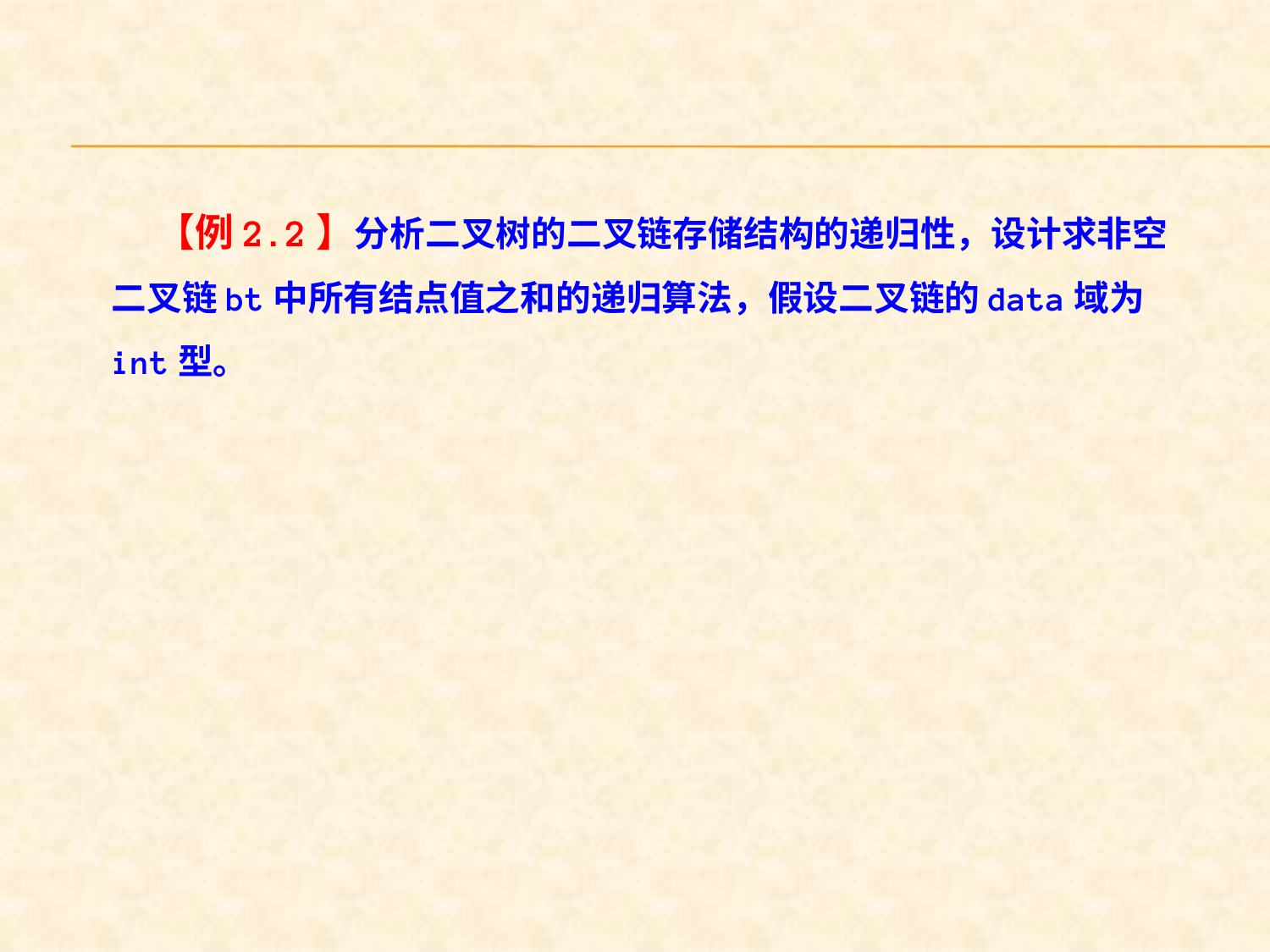

【例2.2】分析二叉树的二叉链存储结构的递归性，设计求非空二叉链bt中所有结点值之和的递归算法，假设二叉链的data域为int型。